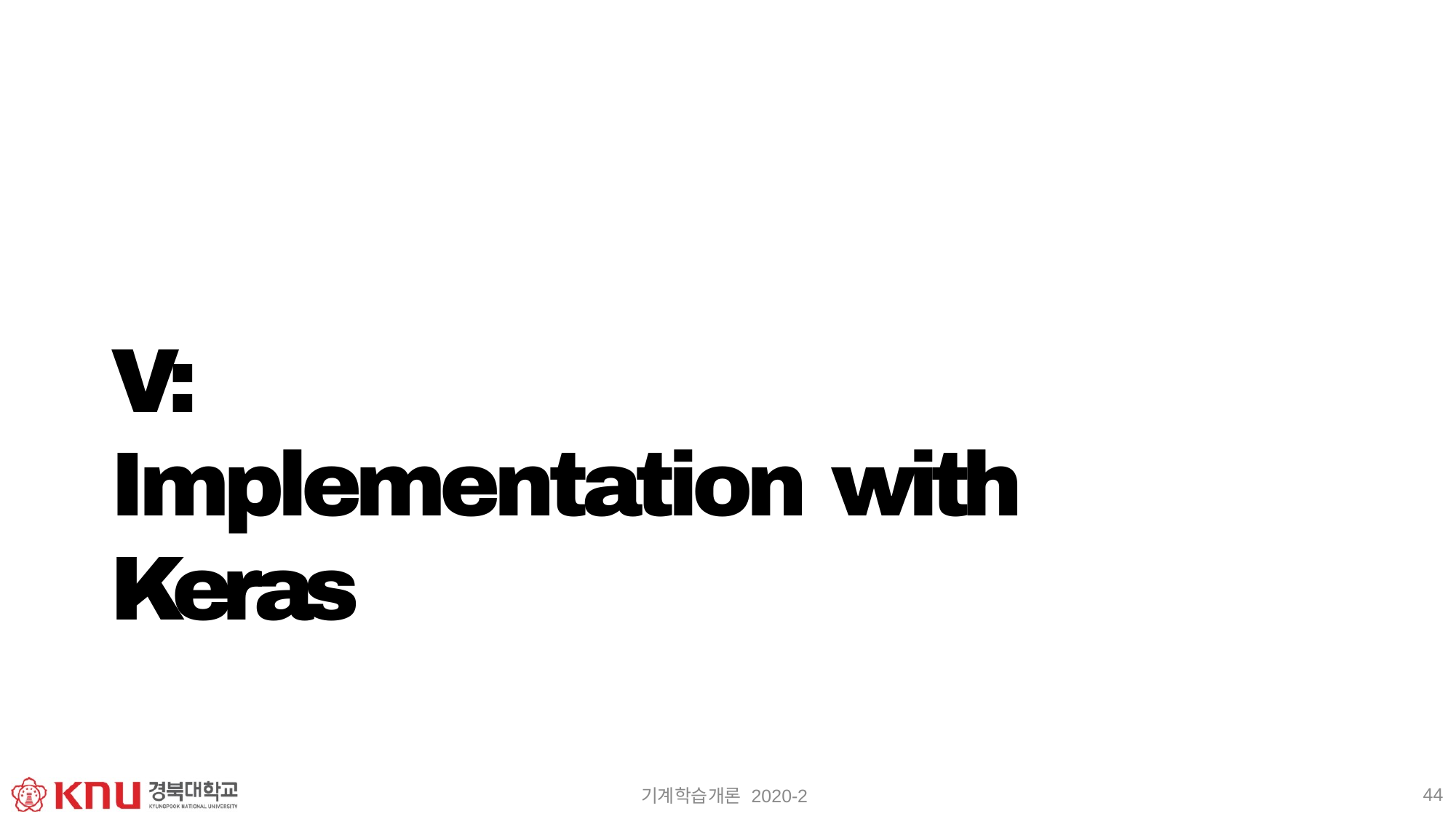

V:
Implementation with Keras
44
기계학습개론 2020-2